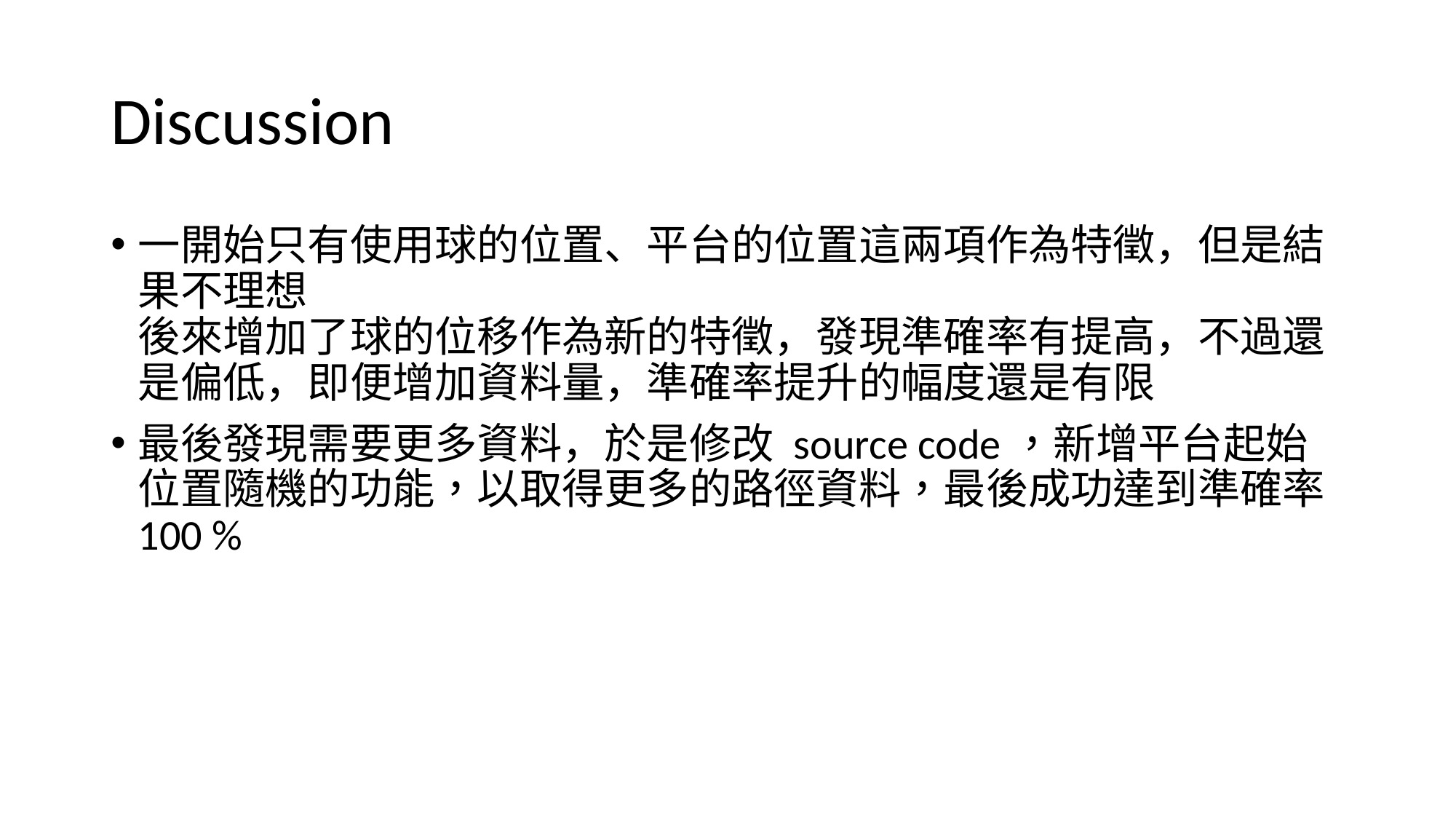

# Discussion
一開始只有使用球的位置、平台的位置這兩項作為特徵，但是結果不理想
後來增加了球的位移作為新的特徵，發現準確率有提高，不過還是偏低，即便增加資料量，準確率提升的幅度還是有限
最後發現需要更多資料，於是修改 source code，新增平台起始位置隨機的功能，以取得更多的路徑資料，最後成功達到準確率 100 %